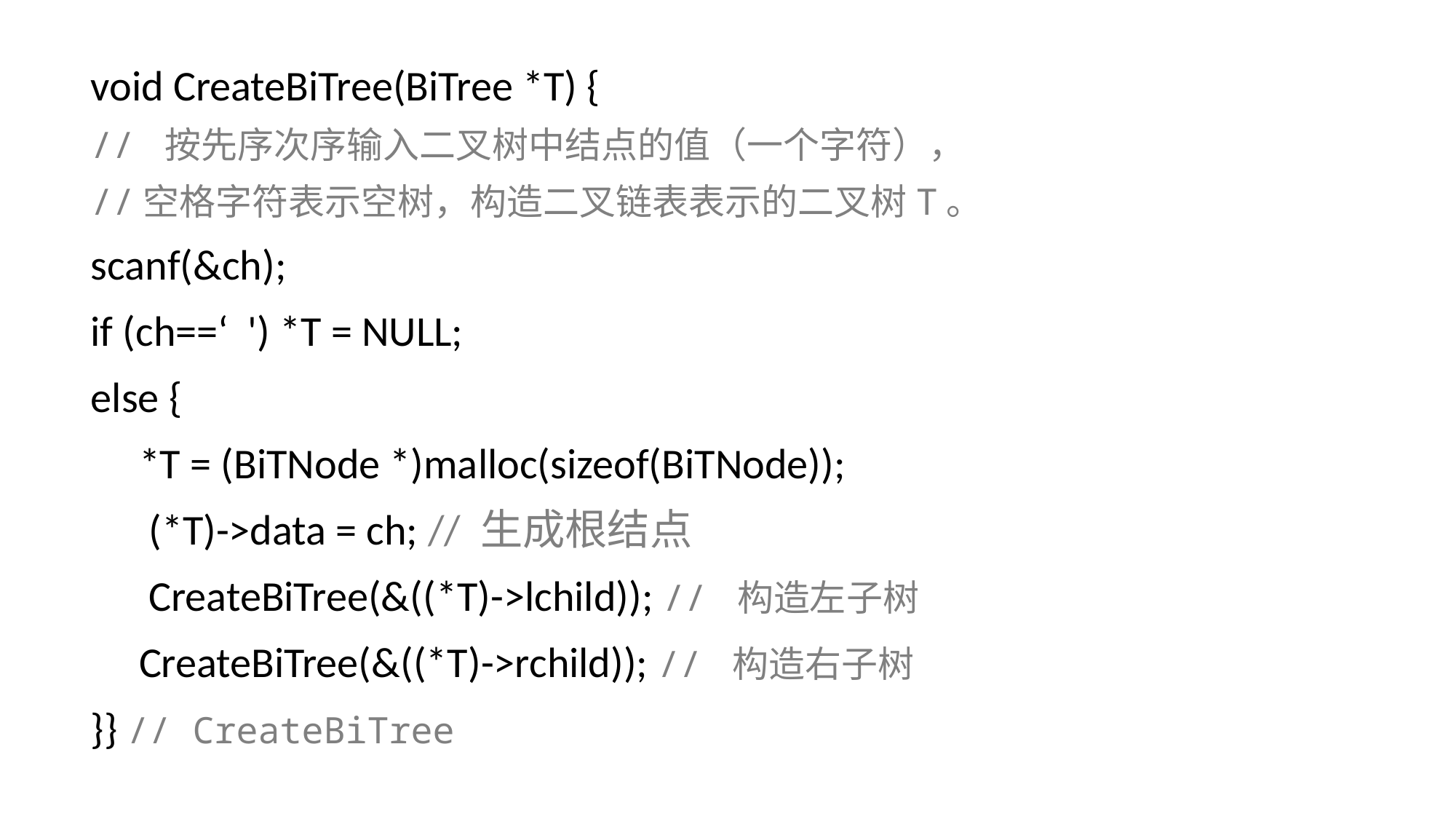

void CreateBiTree(BiTree *T) {
// 按先序次序输入二叉树中结点的值（一个字符），
//空格字符表示空树，构造二叉链表表示的二叉树T。
scanf(&ch);
if (ch==‘  ') *T = NULL;
else {
     *T = (BiTNode *)malloc(sizeof(BiTNode));
      (*T)->data = ch; // 生成根结点
      CreateBiTree(&((*T)->lchild)); // 构造左子树
     CreateBiTree(&((*T)->rchild)); // 构造右子树
}} // CreateBiTree